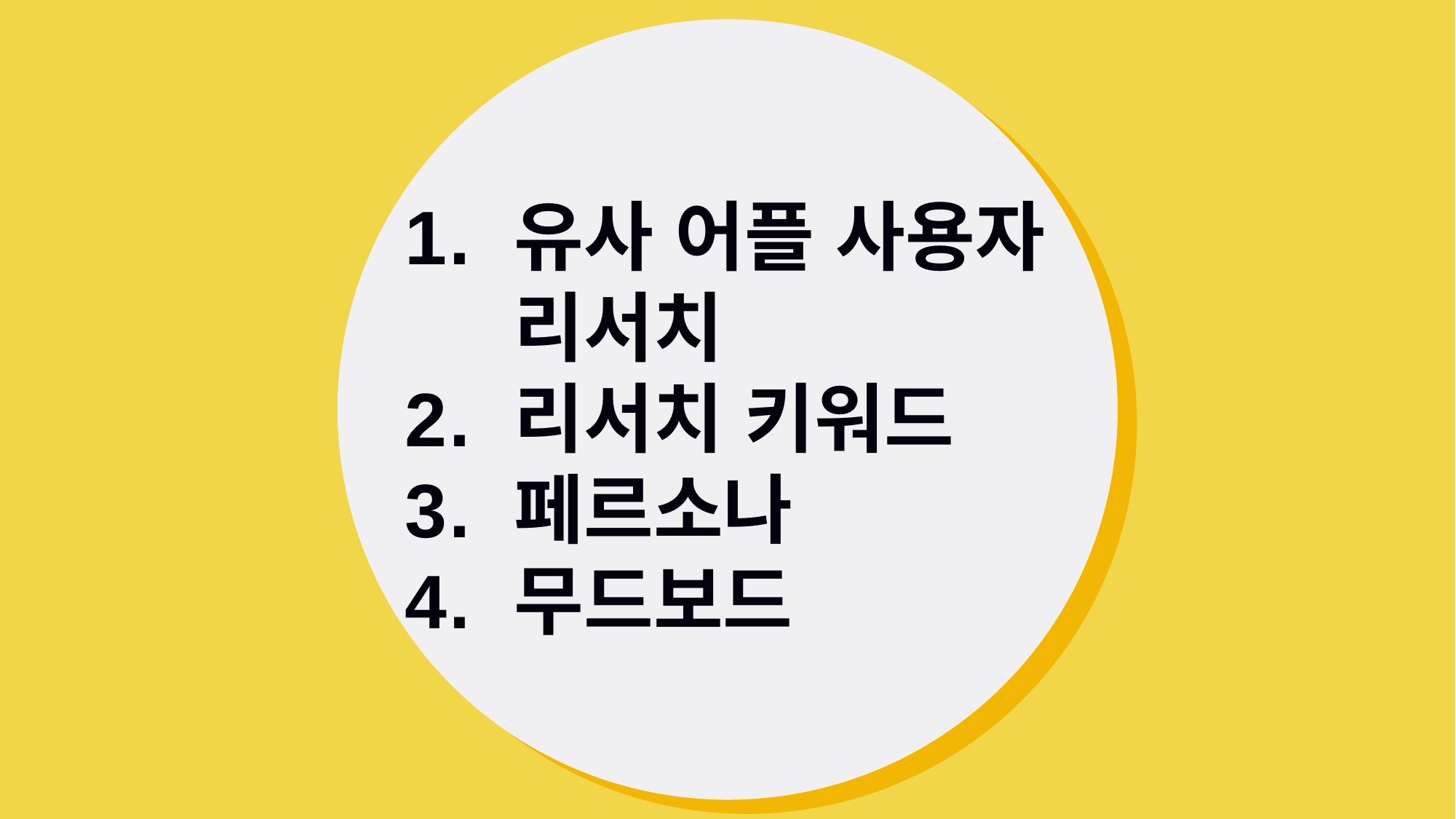

유사 어플 사용자 리서치
리서치 키워드
페르소나
무드보드